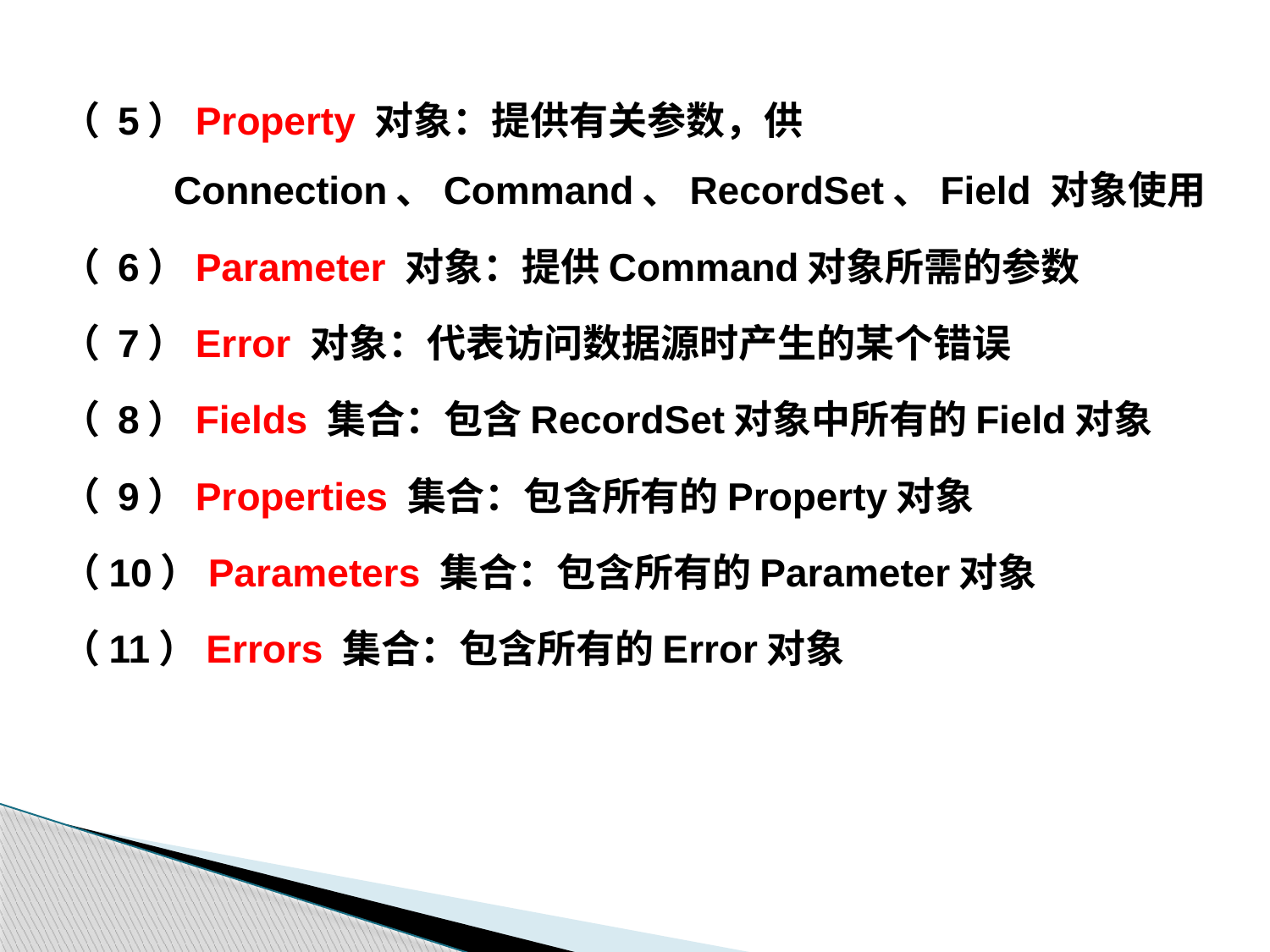

（ 5）Property 对象：提供有关参数，供Connection、Command、RecordSet、Field 对象使用
（ 6）Parameter 对象：提供Command对象所需的参数
（ 7）Error 对象：代表访问数据源时产生的某个错误
（ 8）Fields 集合：包含RecordSet对象中所有的Field对象
（ 9）Properties 集合：包含所有的Property对象
（10）Parameters 集合：包含所有的Parameter对象
（11）Errors 集合：包含所有的Error对象